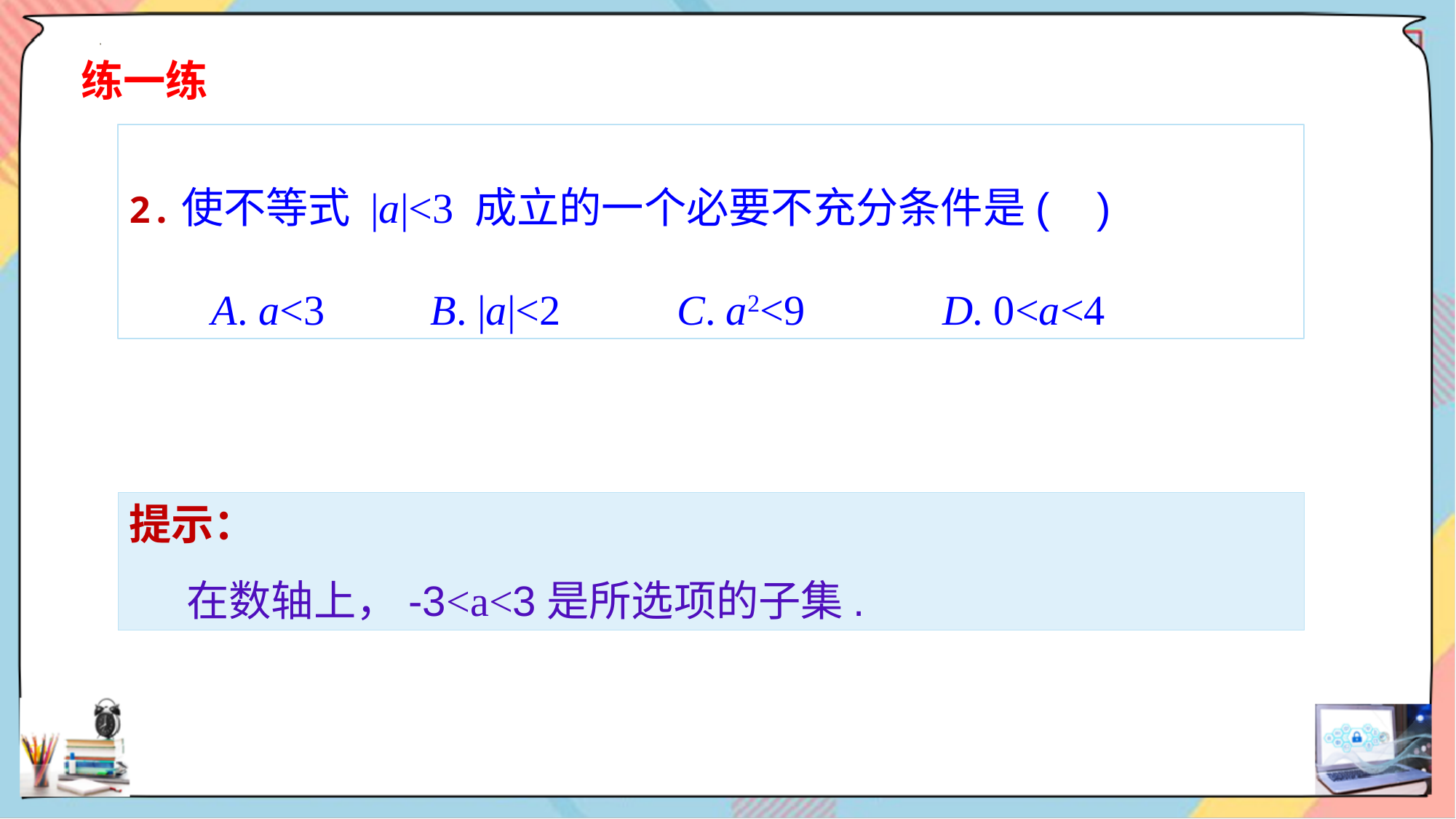

练一练
2.使不等式 |a|<3 成立的一个必要不充分条件是(    )
       A. a<3          B. |a|<2           C. a2<9             D. 0<a<4
提示：
     在数轴上，-3<a<3是所选项的子集.